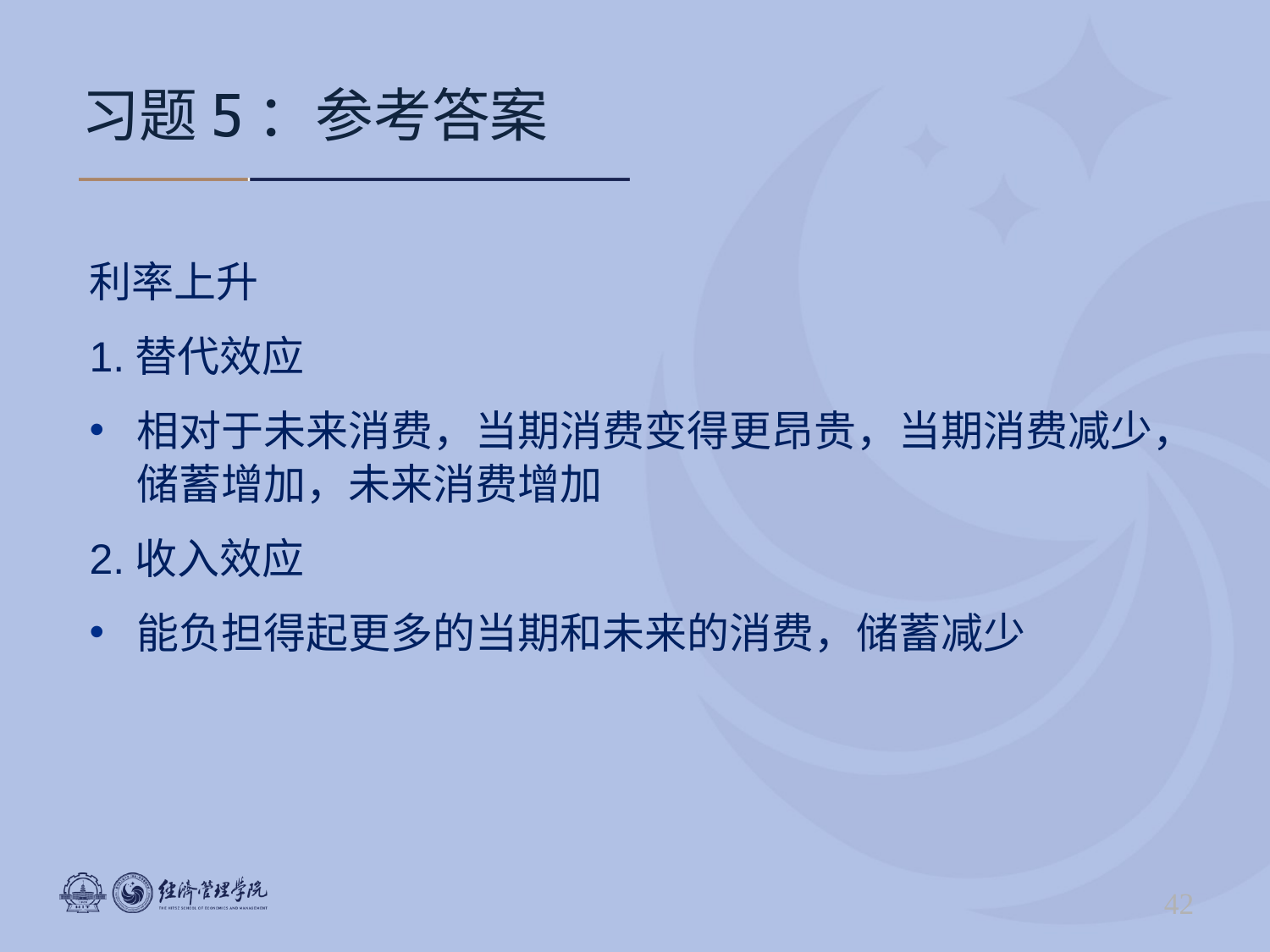

0
习题5：参考答案
利率上升
1.替代效应
相对于未来消费，当期消费变得更昂贵，当期消费减少，储蓄增加，未来消费增加
2.收入效应
能负担得起更多的当期和未来的消费，储蓄减少